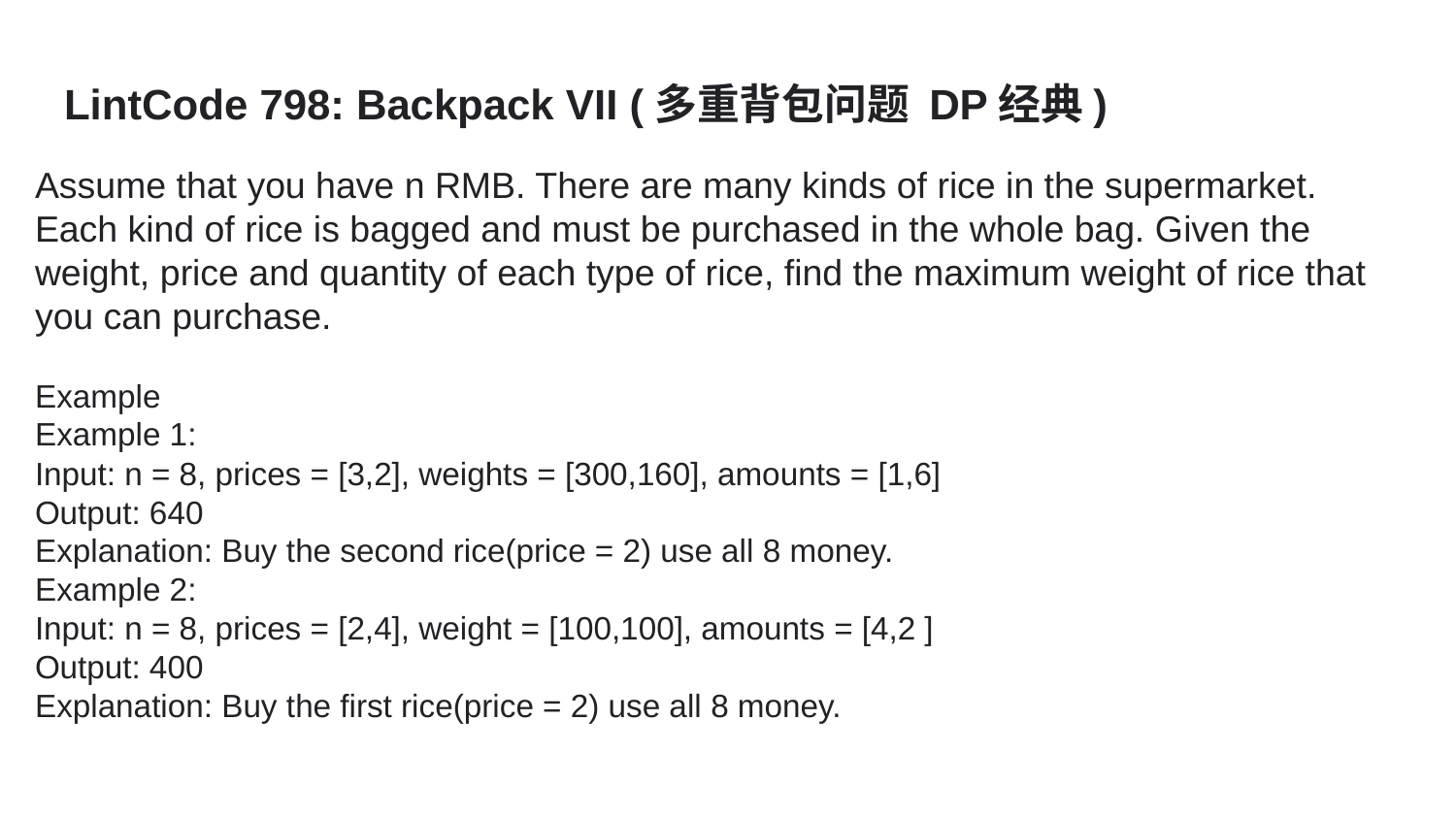

# LintCode 798: Backpack VII (多重背包问题 DP经典)

Assume that you have n RMB. There are many kinds of rice in the supermarket. Each kind of rice is bagged and must be purchased in the whole bag. Given the weight, price and quantity of each type of rice, find the maximum weight of rice that you can purchase.

Example
Example 1:
Input: n = 8, prices = [3,2], weights = [300,160], amounts = [1,6]
Output: 640
Explanation: Buy the second rice(price = 2) use all 8 money.
Example 2:
Input: n = 8, prices = [2,4], weight = [100,100], amounts = [4,2 ]
Output: 400
Explanation: Buy the first rice(price = 2) use all 8 money.